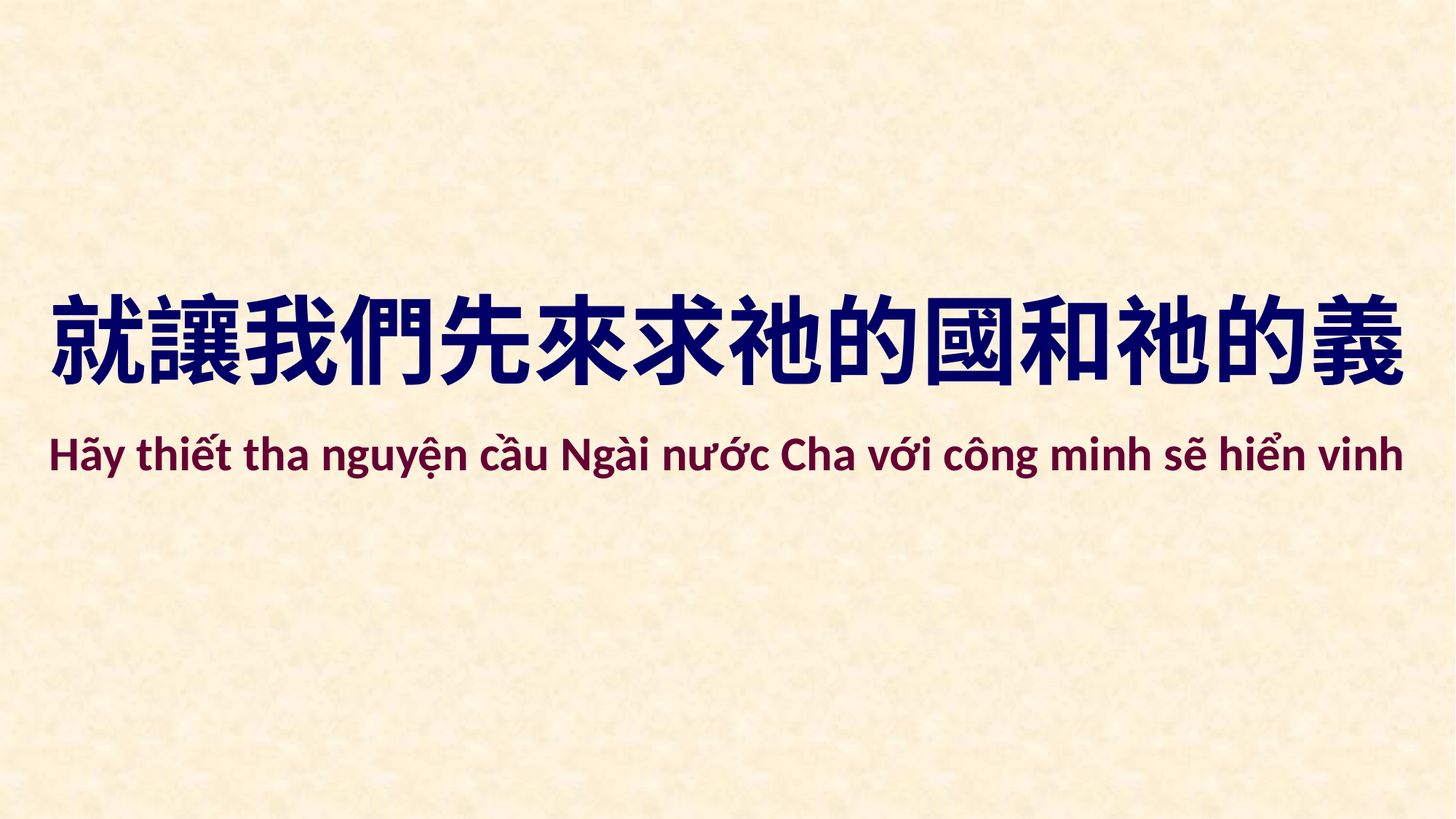

就讓我們先來求祂的國和祂的義
Hãy thiết tha nguyện cầu Ngài nước Cha với công minh sẽ hiển vinh